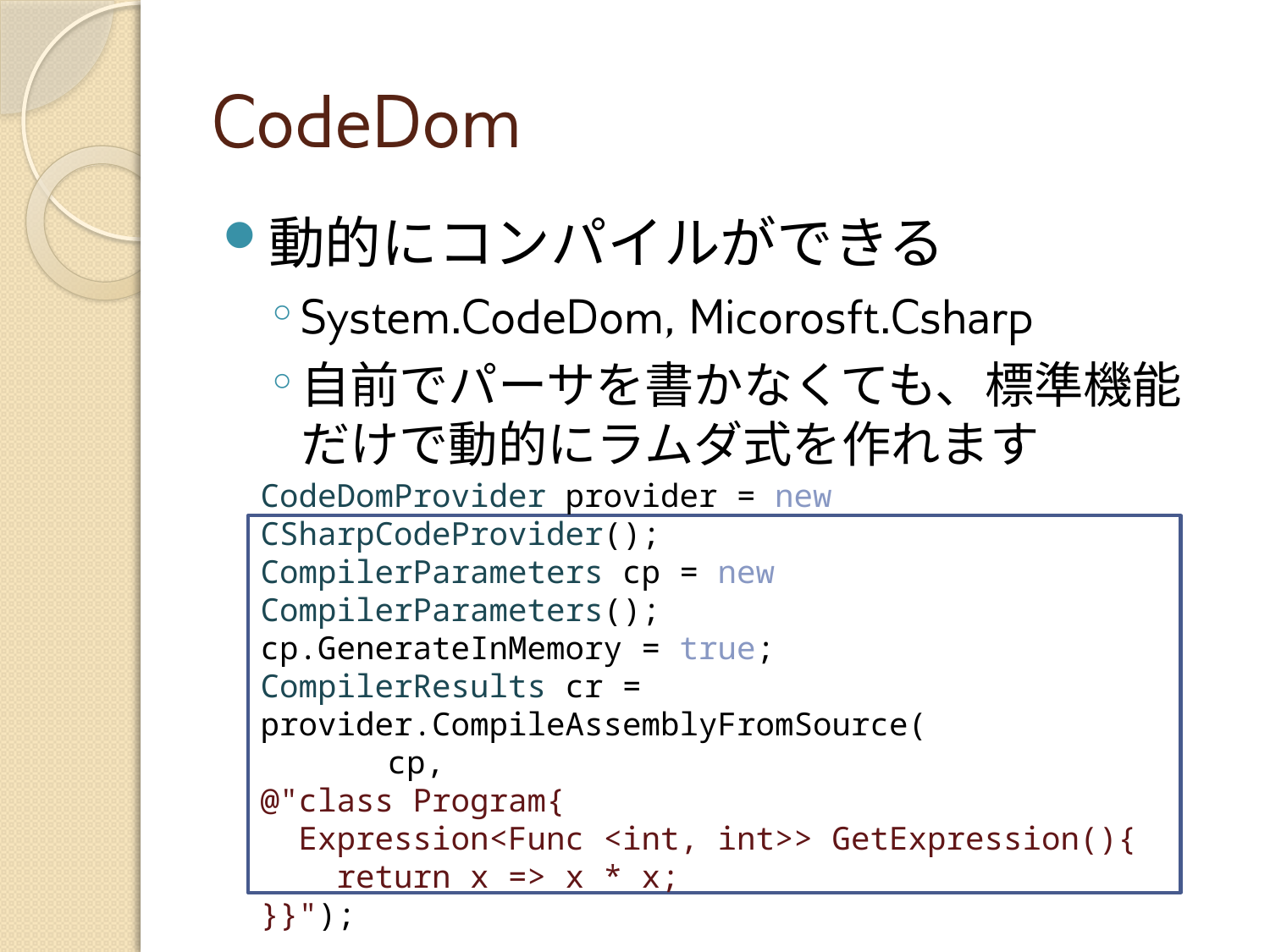

# CodeDom
動的にコンパイルができる
System.CodeDom, Micorosft.Csharp
自前でパーサを書かなくても、標準機能だけで動的にラムダ式を作れます
CodeDomProvider provider = new CSharpCodeProvider();
CompilerParameters cp = new CompilerParameters();
cp.GenerateInMemory = true;
CompilerResults cr = provider.CompileAssemblyFromSource(
	cp,
@"class Program{
  Expression<Func <int, int>> GetExpression(){
    return x => x * x;
}}");